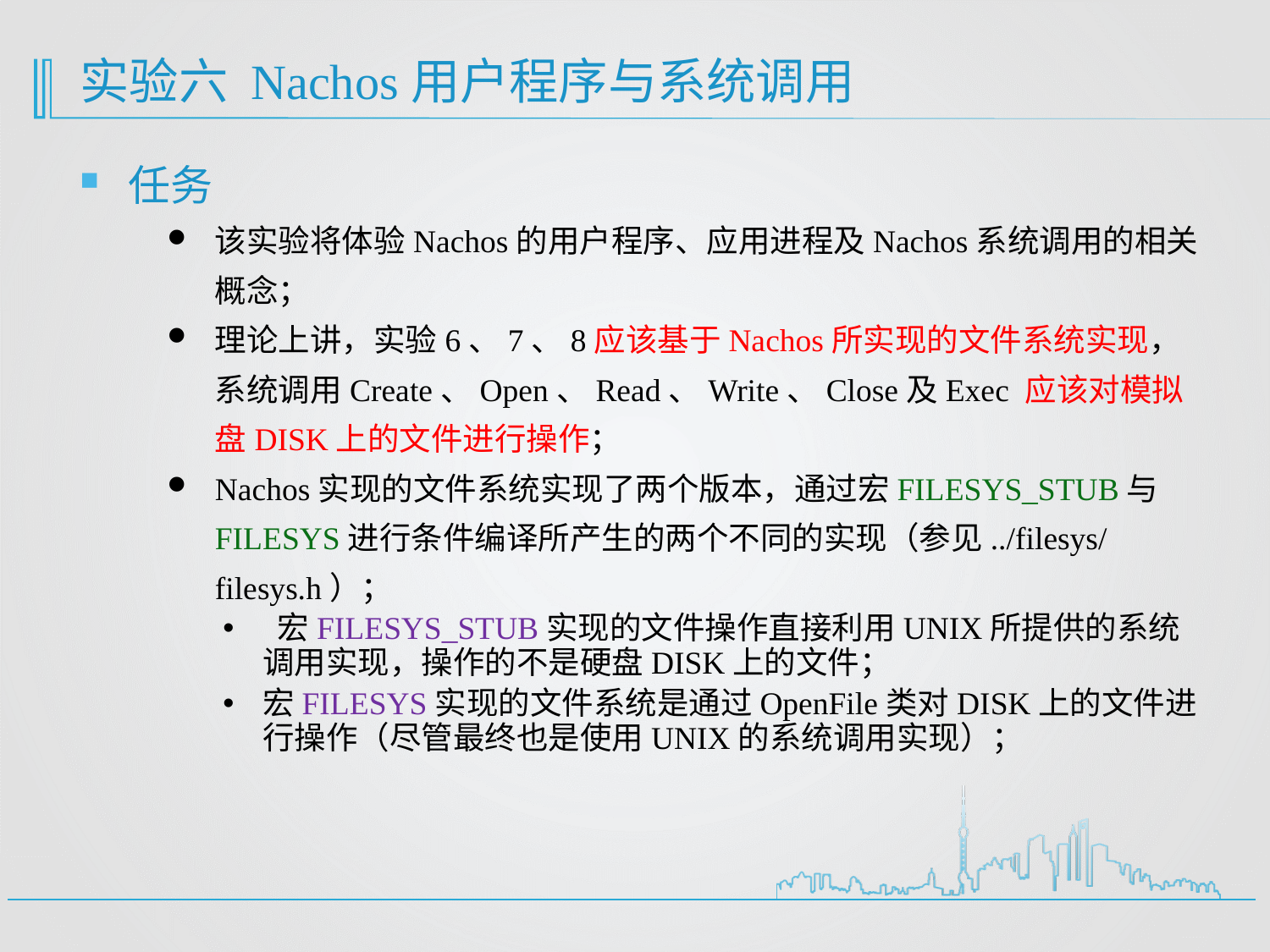

# 实验六 Nachos用户程序与系统调用
任务
该实验将体验Nachos的用户程序、应用进程及Nachos系统调用的相关概念；
理论上讲，实验6、7、8应该基于Nachos所实现的文件系统实现，系统调用Create、Open、Read、Write、Close及Exec 应该对模拟盘DISK上的文件进行操作；
Nachos实现的文件系统实现了两个版本，通过宏FILESYS_STUB与FILESYS进行条件编译所产生的两个不同的实现（参见../filesys/filesys.h）；
 宏FILESYS_STUB实现的文件操作直接利用UNIX所提供的系统调用实现，操作的不是硬盘DISK上的文件；
宏FILESYS实现的文件系统是通过OpenFile类对DISK上的文件进行操作（尽管最终也是使用UNIX的系统调用实现）；